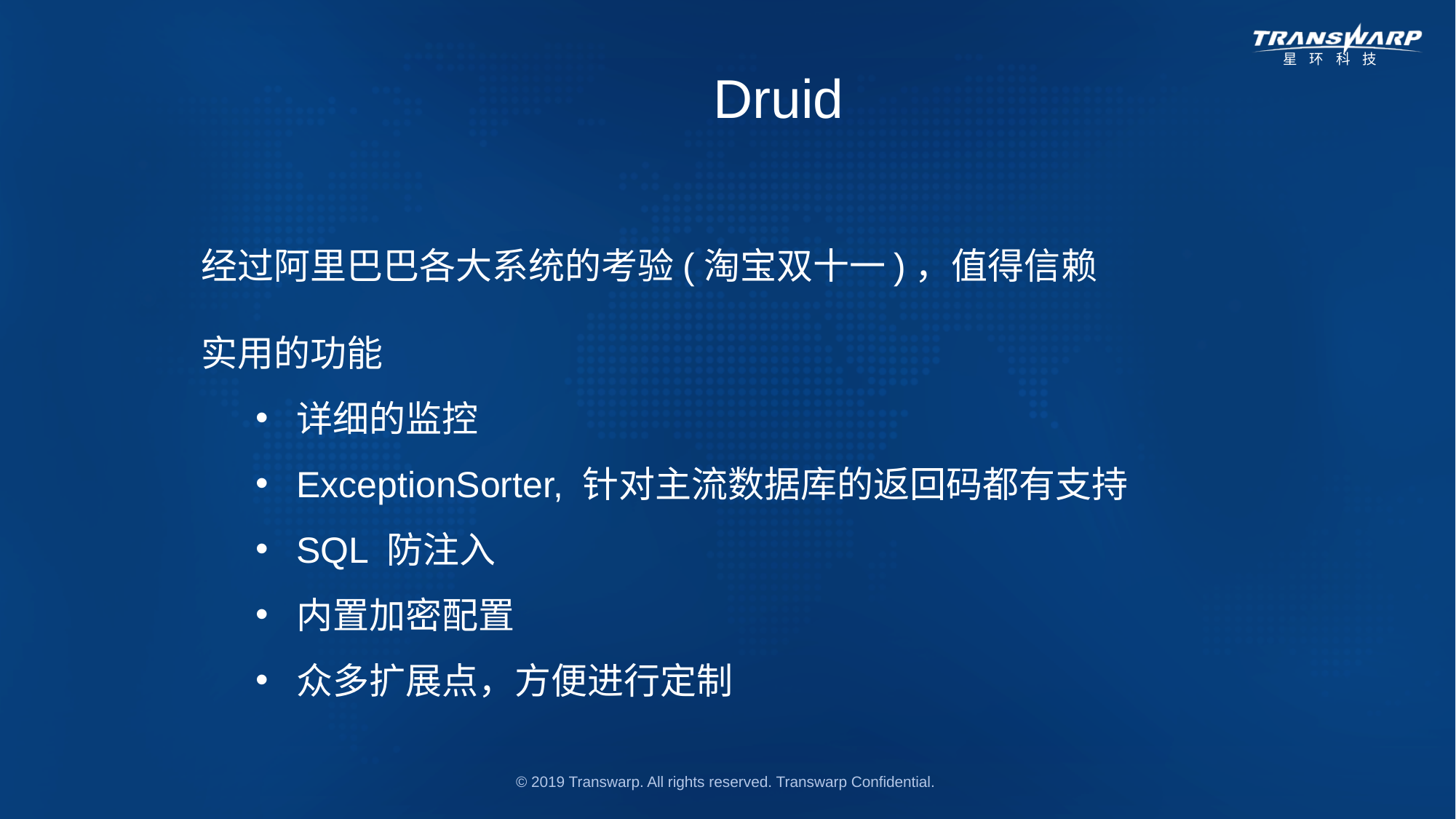

Druid
经过阿里巴巴各大系统的考验(淘宝双十一)，值得信赖

实用的功能
详细的监控
ExceptionSorter, 针对主流数据库的返回码都有支持
SQL 防注入
内置加密配置
众多扩展点，方便进行定制

© 2019 Transwarp. All rights reserved. Transwarp Confidential.